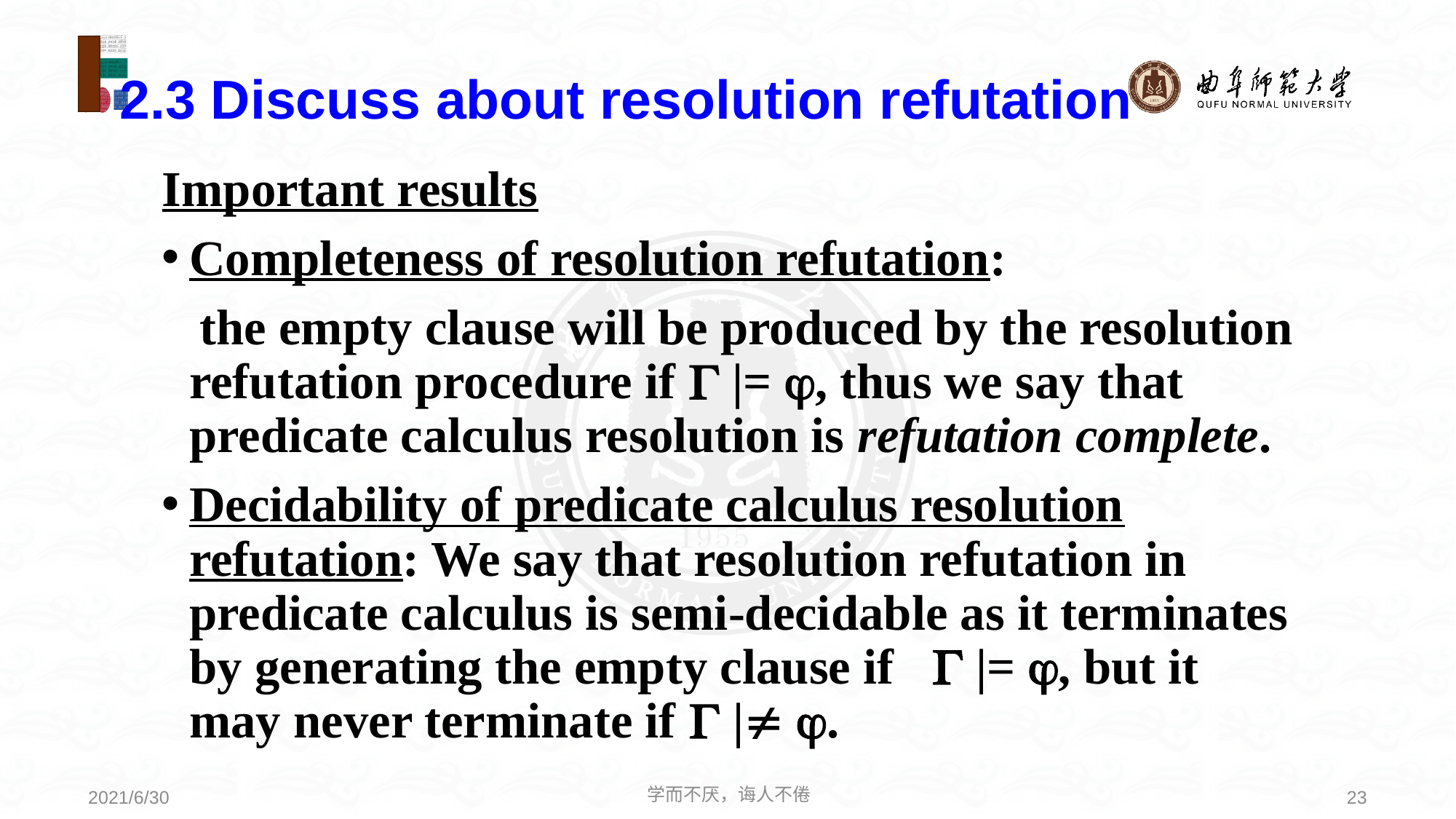

# 2.3 Discuss about resolution refutation
Important results
Completeness of resolution refutation:
   the empty clause will be produced by the resolution refutation procedure if Γ |= ϕ, thus we say that predicate calculus resolution is refutation complete.
Decidability of predicate calculus resolution refutation: We say that resolution refutation in predicate calculus is semi-decidable as it terminates by generating the empty clause if   Γ |= ϕ, but it may never terminate if Γ |≠ ϕ.
学而不厌，诲人不倦
23
2021/6/30